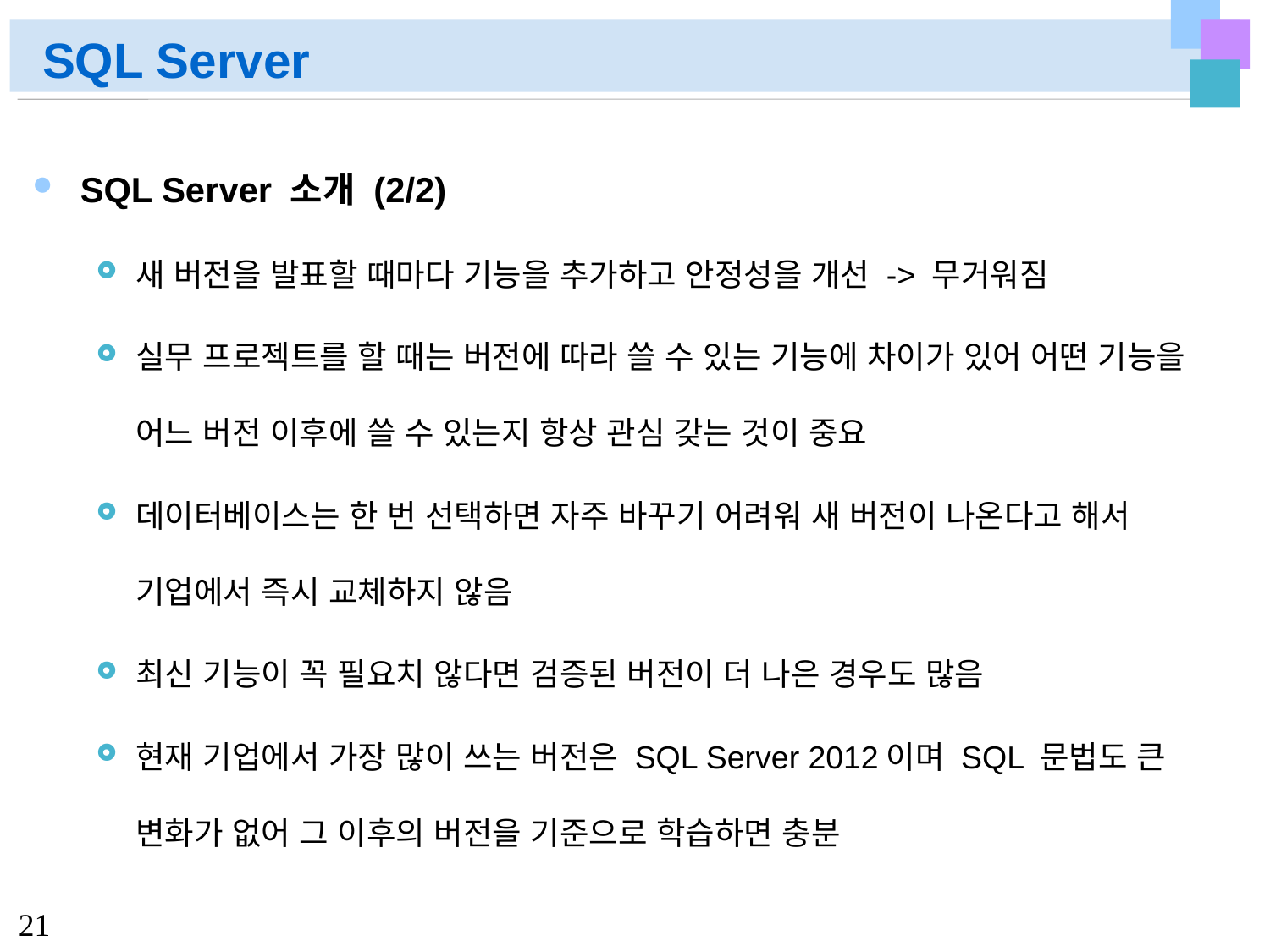

# SQL Server
SQL Server 소개 (2/2)
새 버전을 발표할 때마다 기능을 추가하고 안정성을 개선 -> 무거워짐
실무 프로젝트를 할 때는 버전에 따라 쓸 수 있는 기능에 차이가 있어 어떤 기능을 어느 버전 이후에 쓸 수 있는지 항상 관심 갖는 것이 중요
데이터베이스는 한 번 선택하면 자주 바꾸기 어려워 새 버전이 나온다고 해서 기업에서 즉시 교체하지 않음
최신 기능이 꼭 필요치 않다면 검증된 버전이 더 나은 경우도 많음
현재 기업에서 가장 많이 쓰는 버전은 SQL Server 2012이며 SQL 문법도 큰 변화가 없어 그 이후의 버전을 기준으로 학습하면 충분